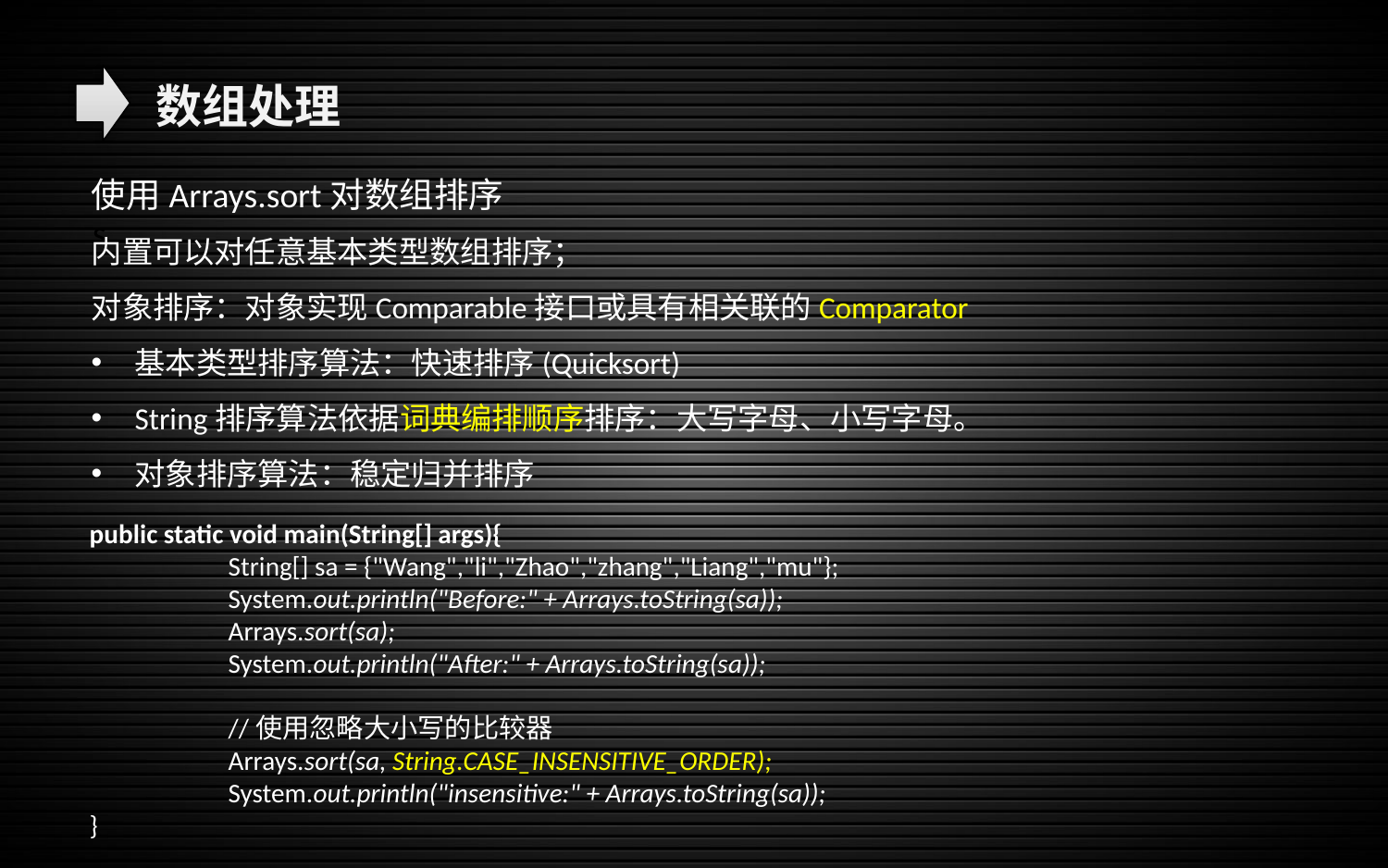

数组处理
使用Arrays.sort对数组排序
内置可以对任意基本类型数组排序；
对象排序：对象实现Comparable接口或具有相关联的Comparator
基本类型排序算法：快速排序(Quicksort)
String排序算法依据词典编排顺序排序：大写字母、小写字母。
对象排序算法：稳定归并排序
s
public static void main(String[] args){
	String[] sa = {"Wang","li","Zhao","zhang","Liang","mu"};
	System.out.println("Before:" + Arrays.toString(sa));
	Arrays.sort(sa);
	System.out.println("After:" + Arrays.toString(sa));

	//使用忽略大小写的比较器
	Arrays.sort(sa, String.CASE_INSENSITIVE_ORDER);
	System.out.println("insensitive:" + Arrays.toString(sa));
}